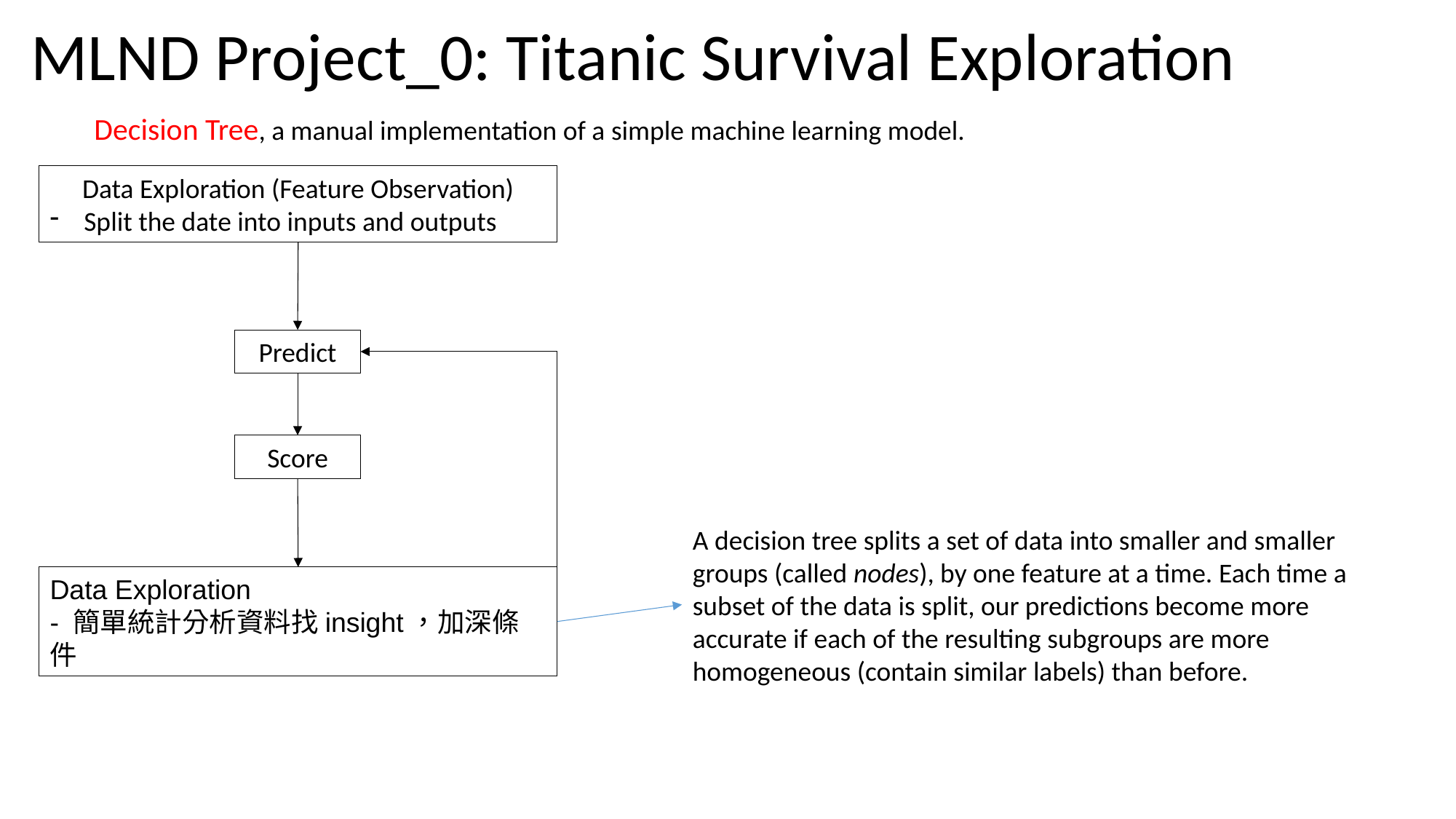

# MLND Project_0: Titanic Survival Exploration
Decision Tree, a manual implementation of a simple machine learning model.
Data Exploration (Feature Observation)
Split the date into inputs and outputs
Predict
Score
A decision tree splits a set of data into smaller and smaller groups (called nodes), by one feature at a time. Each time a subset of the data is split, our predictions become more accurate if each of the resulting subgroups are more homogeneous (contain similar labels) than before.
Data Exploration
- 簡單統計分析資料找insight，加深條件